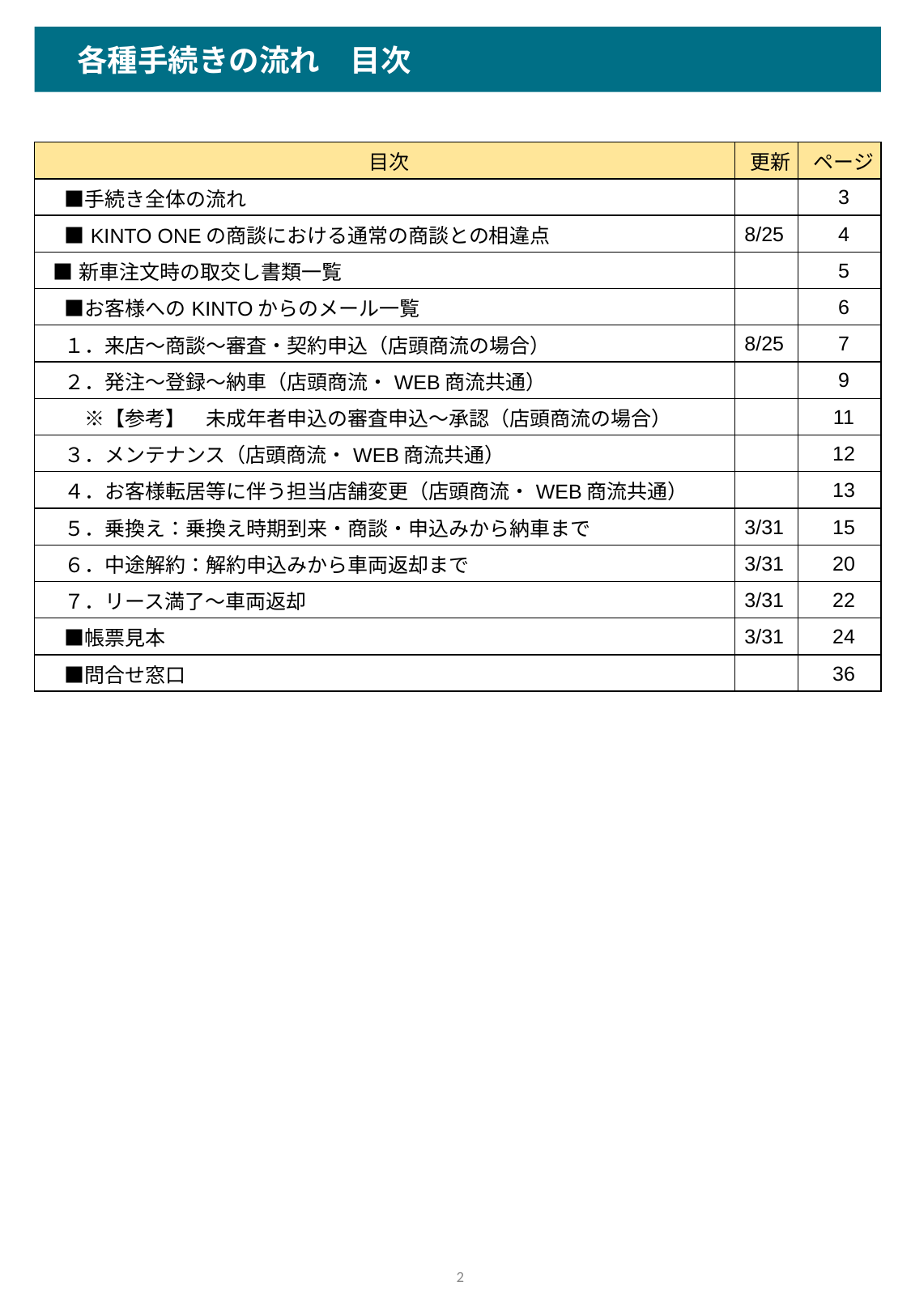

各種手続きの流れ　目次
| 目次 | 更新 | ページ |
| --- | --- | --- |
| ■手続き全体の流れ |  | 3 |
| ■KINTO ONEの商談における通常の商談との相違点 | 8/25 | 4 |
| ■新車注文時の取交し書類一覧 |  | 5 |
| ■お客様へのKINTOからのメール一覧 |  | 6 |
| １．来店～商談～審査・契約申込（店頭商流の場合） | 8/25 | 7 |
| ２．発注～登録～納車（店頭商流・WEB商流共通） |  | 9 |
| ※【参考】　未成年者申込の審査申込～承認（店頭商流の場合） |  | 11 |
| ３．メンテナンス（店頭商流・WEB商流共通） |  | 12 |
| ４．お客様転居等に伴う担当店舗変更（店頭商流・WEB商流共通） |  | 13 |
| ５．乗換え：乗換え時期到来・商談・申込みから納車まで | 3/31 | 15 |
| ６．中途解約：解約申込みから車両返却まで | 3/31 | 20 |
| ７．リース満了～車両返却 | 3/31 | 22 |
| ■帳票見本 | 3/31 | 24 |
| ■問合せ窓口 |  | 36 |
2